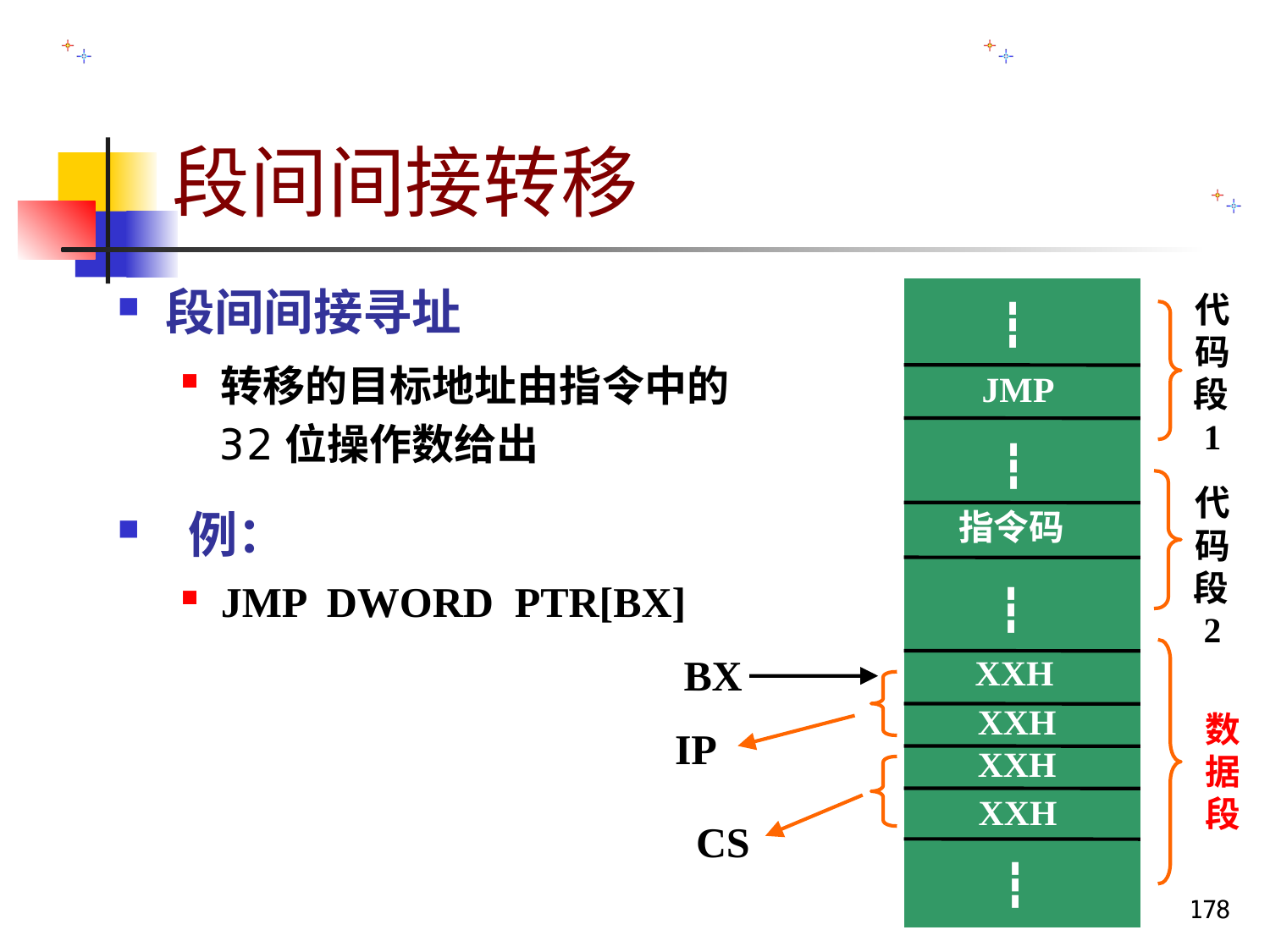

# 段间间接转移
段间间接寻址
转移的目标地址由指令中的32位操作数给出
 例：
JMP  DWORD  PTR[BX]

代码段1
┇

JMP

┇

代码段2
指令码

┇

BX
XXH

XXH
数据段

IP

XXH

XXH

CS

┇
178